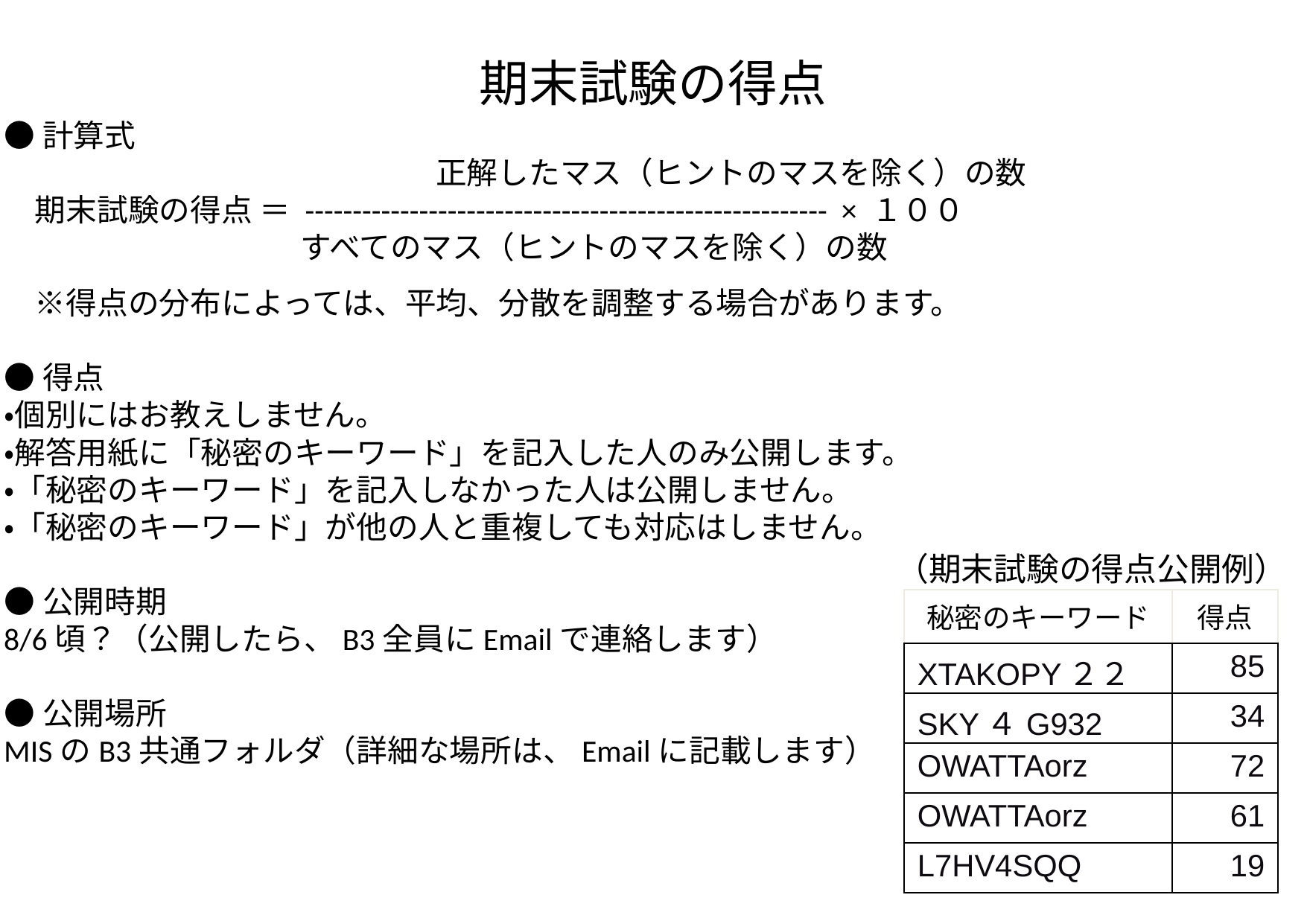

# 期末試験の得点
●計算式
　　　　　　　　　　　　　    正解したマス（ヒントのマスを除く）の数
　期末試験の得点 ＝ -------------------------------------------------------  × １００
                                          すべてのマス（ヒントのマスを除く）の数
　※得点の分布によっては、平均、分散を調整する場合があります。
●得点
・個別にはお教えしません。
・解答用紙に「秘密のキーワード」を記入した人のみ公開します。
・「秘密のキーワード」を記入しなかった人は公開しません。
・「秘密のキーワード」が他の人と重複しても対応はしません。

●公開時期
8/6頃？（公開したら、B3全員にEmailで連絡します）

●公開場所
MISのB3共通フォルダ（詳細な場所は、Emailに記載します）
（期末試験の得点公開例）
| 秘密のキーワード | 得点 |
| --- | --- |
| XTAKOPY２２ | 85 |
| SKY４G932 | 34 |
| OWATTAorz | 72 |
| OWATTAorz | 61 |
| L7HV4SQQ | 19 |